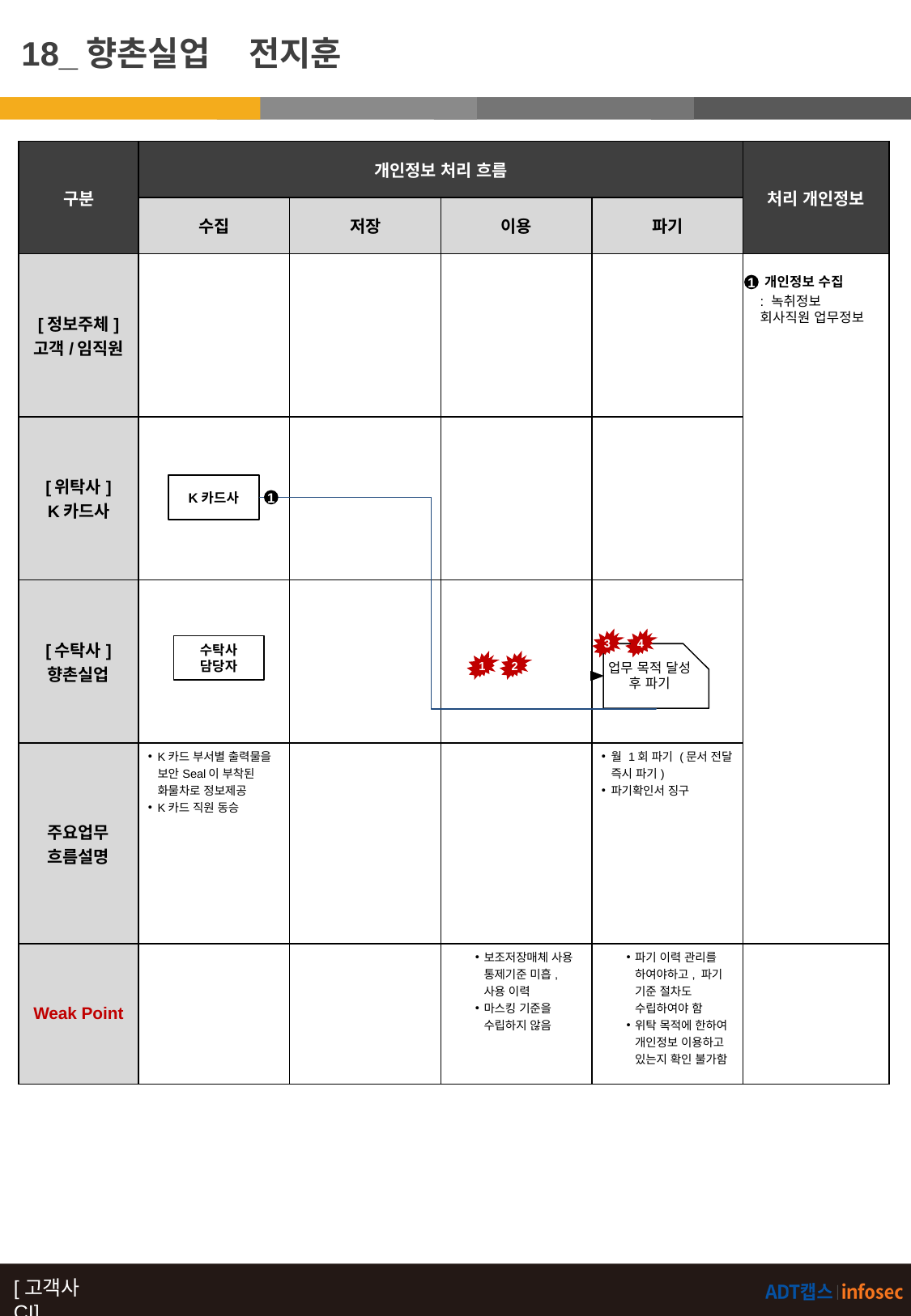

18_향촌실업    전지훈
| 구분 | 개인정보 처리 흐름 |  |  |  | 처리 개인정보 |
| --- | --- | --- | --- | --- | --- |
|  | 수집 | 저장 | 이용 | 파기 |  |
| [정보주체] 고객/임직원 |  |  |  |  |  |
| [위탁사] K카드사 |  |  |  |  |  |
| [수탁사] 향촌실업 |  |  |  |  |  |
| 주요업무 흐름설명 | K카드 부서별 출력물을 보안Seal이 부착된 화물차로 정보제공 K카드 직원 동승 |  |  | 월 1회 파기 (문서 전달 즉시 파기) 파기확인서 징구 |  |
| Weak Point |  |  | 보조저장매체 사용 통제기준 미흡, 사용 이력 마스킹 기준을 수립하지 않음 | 파기 이력 관리를 하여야하고, 파기 기준 절차도 수립하여야 함 위탁 목적에 한하여 개인정보 이용하고 있는지 확인 불가함 |  |
개인정보 수집
1
: 녹취정보
회사직원 업무정보

K카드사
1
3
4
수탁사
담당자
업무 목적 달성 후 파기
1
2

개인정보취급자 최소한으로 제한하여야 함
백업 및 복구를 위한 테스트 진행 필요
개인정보 보호책임자/담당자가 지정되어 있지 않음
보호구역을 중요도별로 구분하여야 함